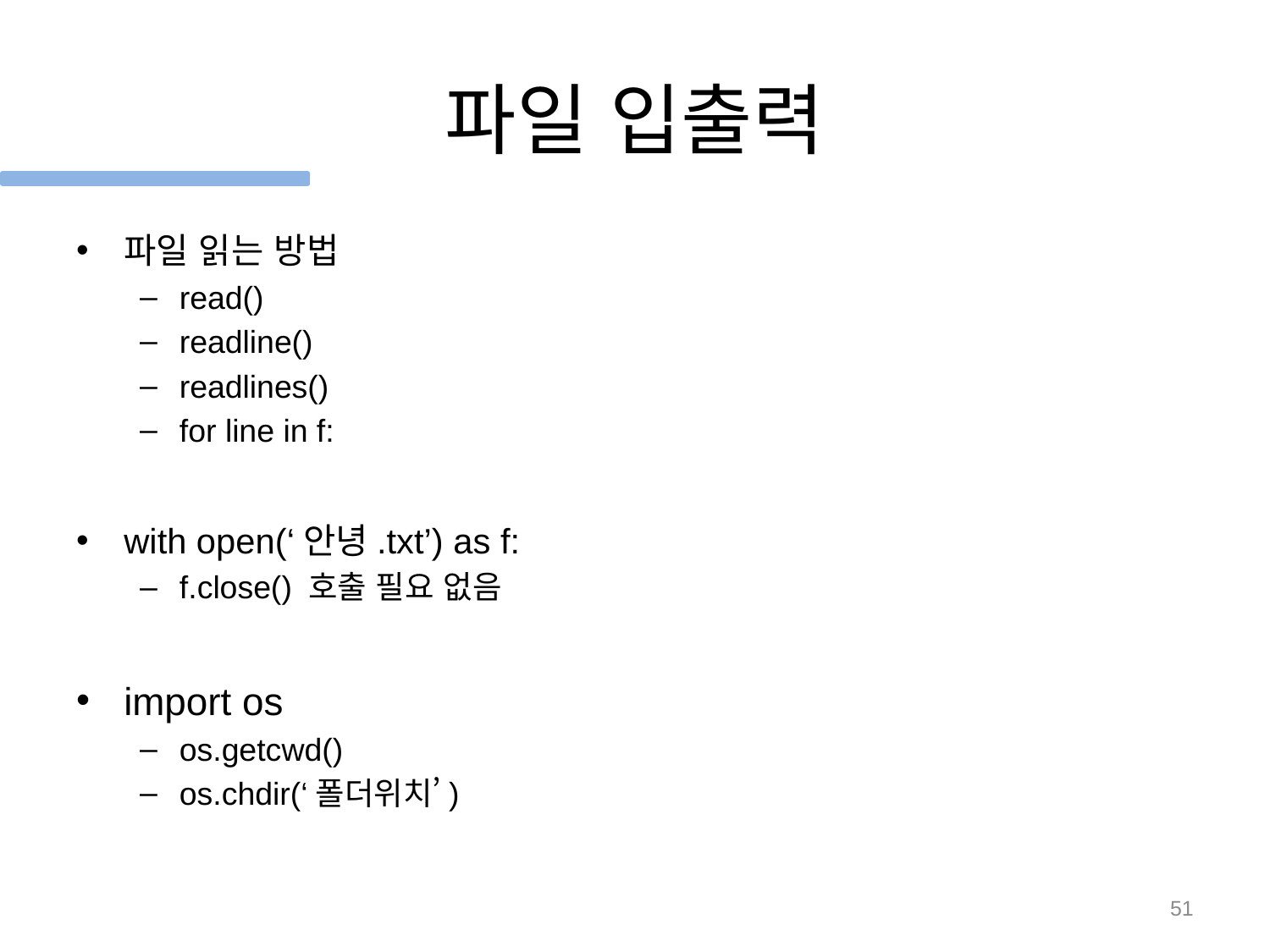

# 파일 입출력

파일 읽는 방법
read()
readline()
readlines()
for line in f:

with open(‘안녕.txt’) as f:
f.close() 호출 필요 없음

import os
os.getcwd()
os.chdir(‘폴더위치’)
51